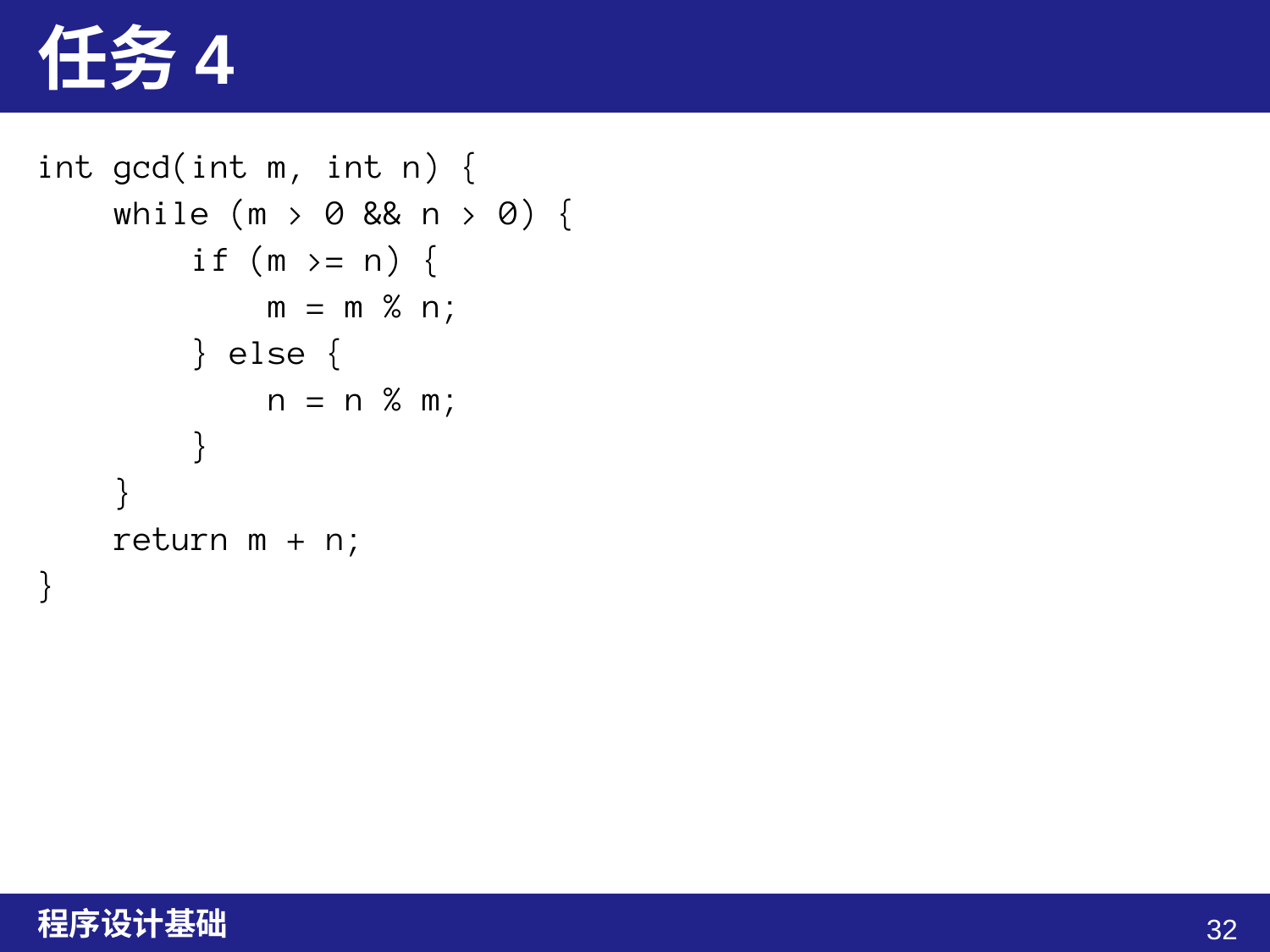

# 任务4
int gcd(int m, int n) {
    while (m > 0 && n > 0) {
        if (m >= n) {
            m = m % n;
        } else {
            n = n % m;
        }
    }
    return m + n;
}